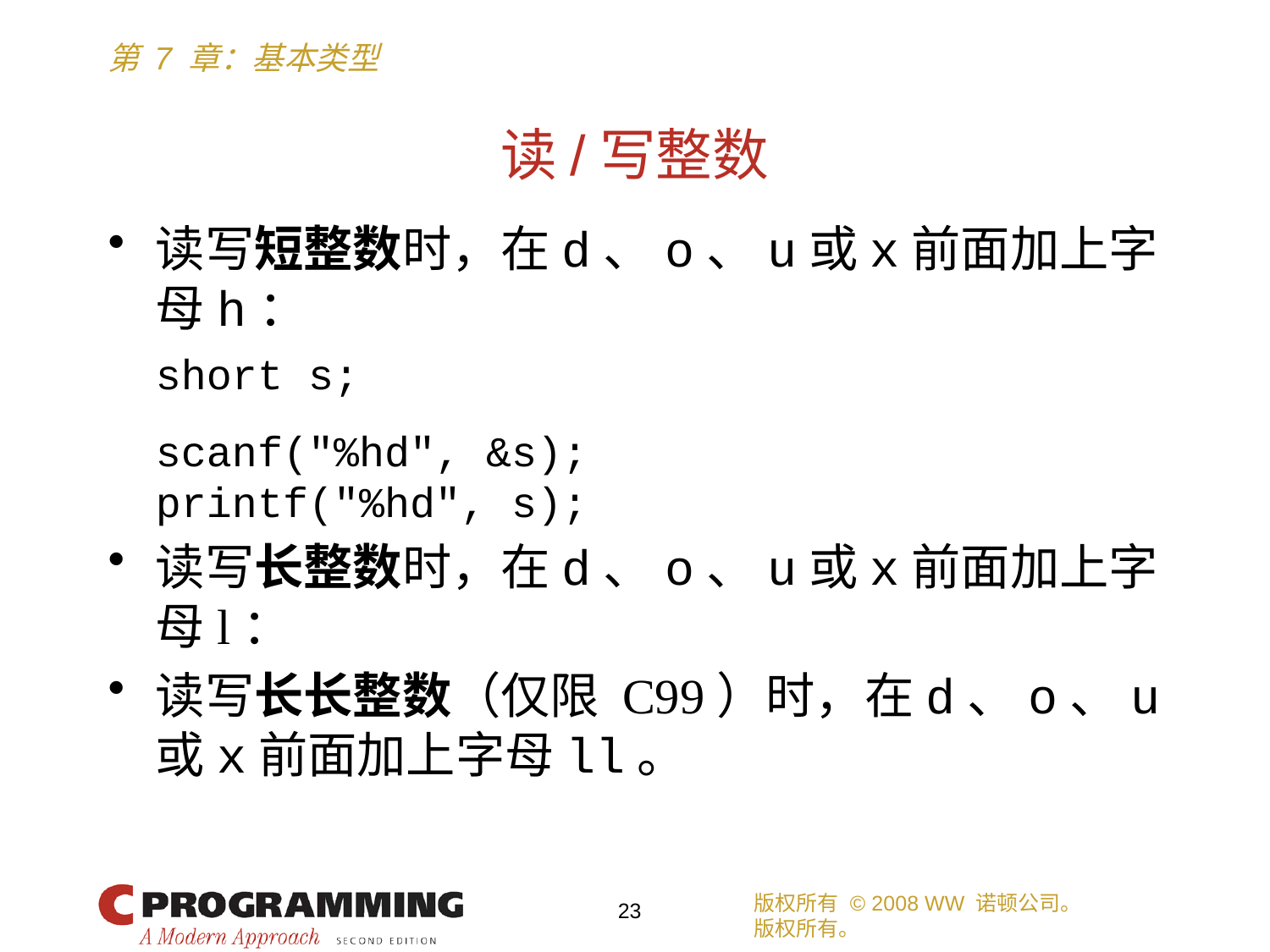

# 读/写整数
读写短整数时，在d、o、u或x前面加上字母h：
	short s;

	scanf("%hd", &s);
	printf("%hd", s);
读写长整数时，在d、o、u或x前面加上字母l：
读写长长整数（仅限 C99）时，在d、o、u或x前面加上字母ll。
版权所有 © 2008 WW 诺顿公司。
版权所有。
23